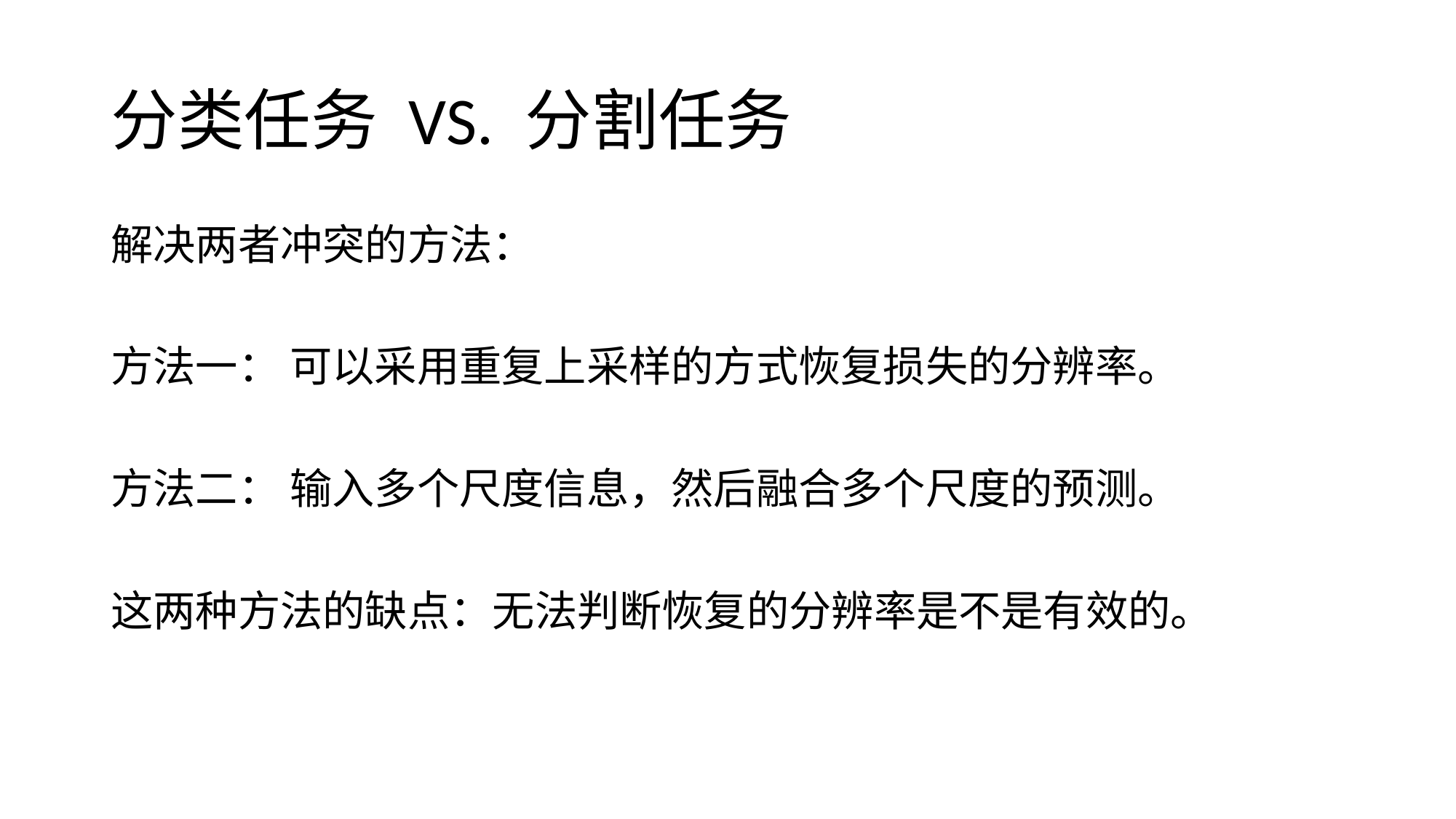

# 分类任务 VS. 分割任务
解决两者冲突的方法：

方法一： 可以采用重复上采样的方式恢复损失的分辨率。

方法二： 输入多个尺度信息，然后融合多个尺度的预测。

这两种方法的缺点：无法判断恢复的分辨率是不是有效的。